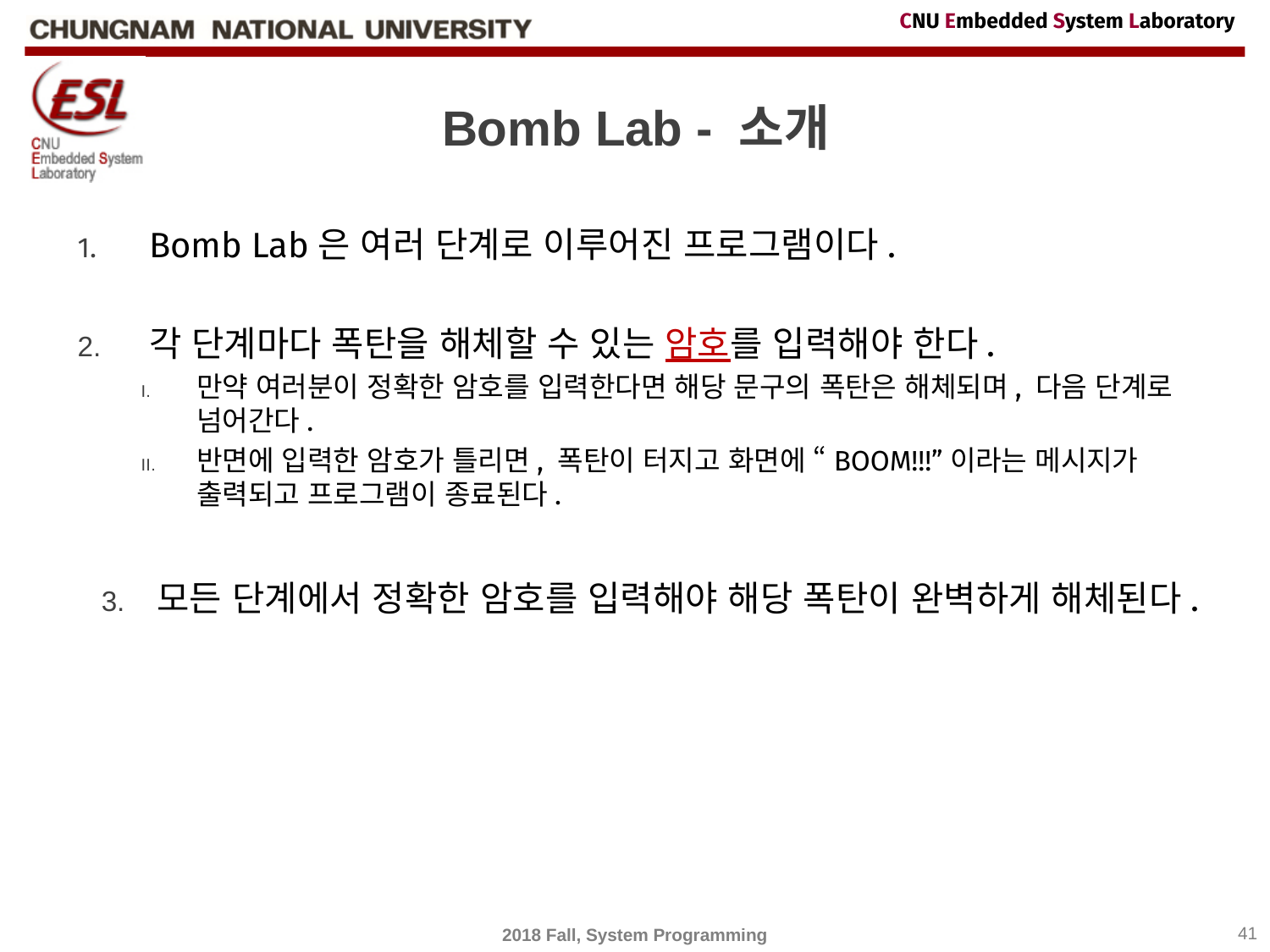

# Bomb Lab - 소개
Bomb Lab은 여러 단계로 이루어진 프로그램이다.

각 단계마다 폭탄을 해체할 수 있는 암호를 입력해야 한다.
만약 여러분이 정확한 암호를 입력한다면 해당 문구의 폭탄은 해체되며, 다음 단계로 넘어간다.
반면에 입력한 암호가 틀리면, 폭탄이 터지고 화면에 “BOOM!!!”이라는 메시지가 출력되고 프로그램이 종료된다.

모든 단계에서 정확한 암호를 입력해야 해당 폭탄이 완벽하게 해체된다.
2018 Fall, System Programming
41